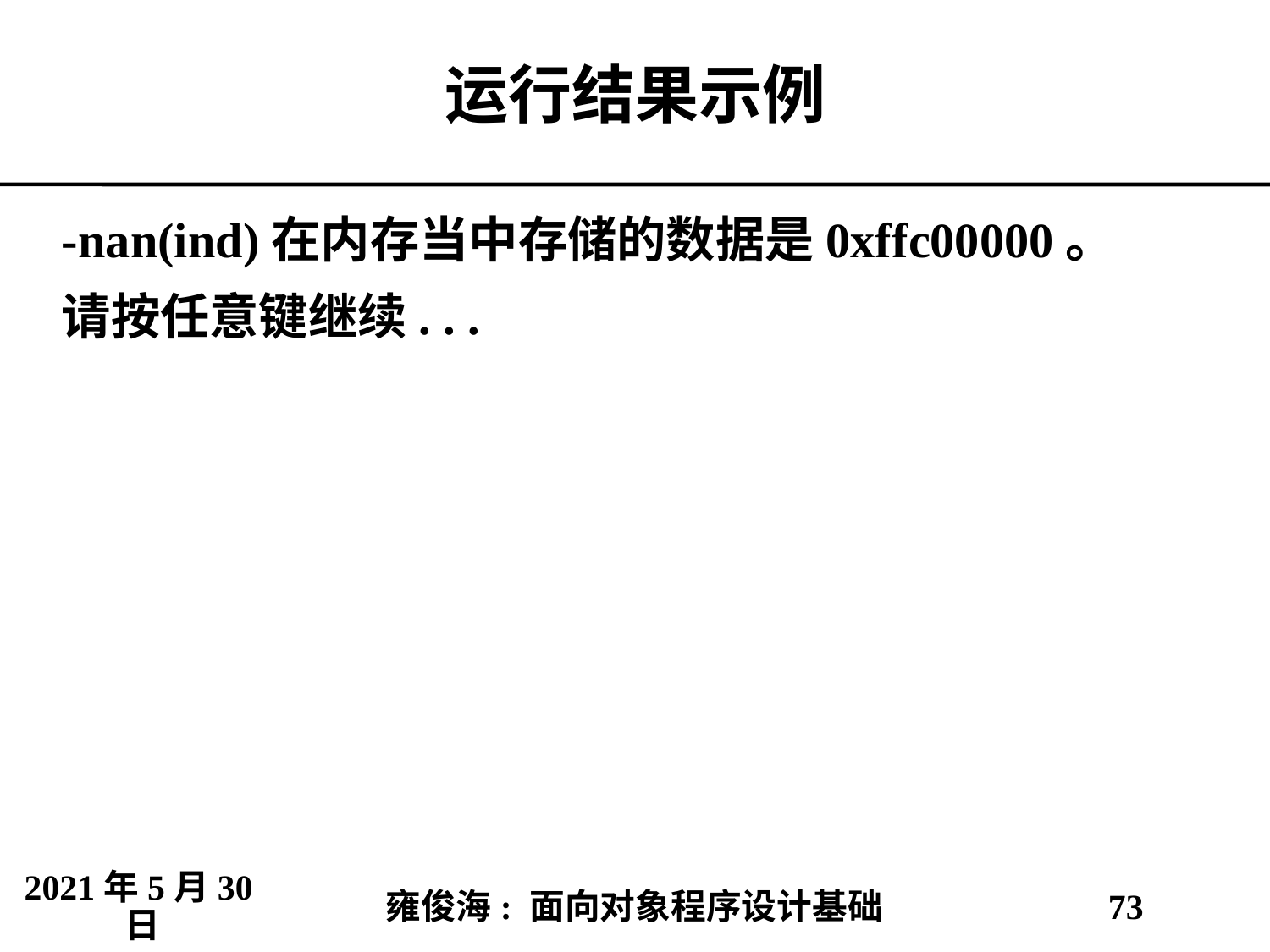

# 运行结果示例

-nan(ind)在内存当中存储的数据是0xffc00000。
请按任意键继续. . .
2021年5月30日
雍俊海: 面向对象程序设计基础
73